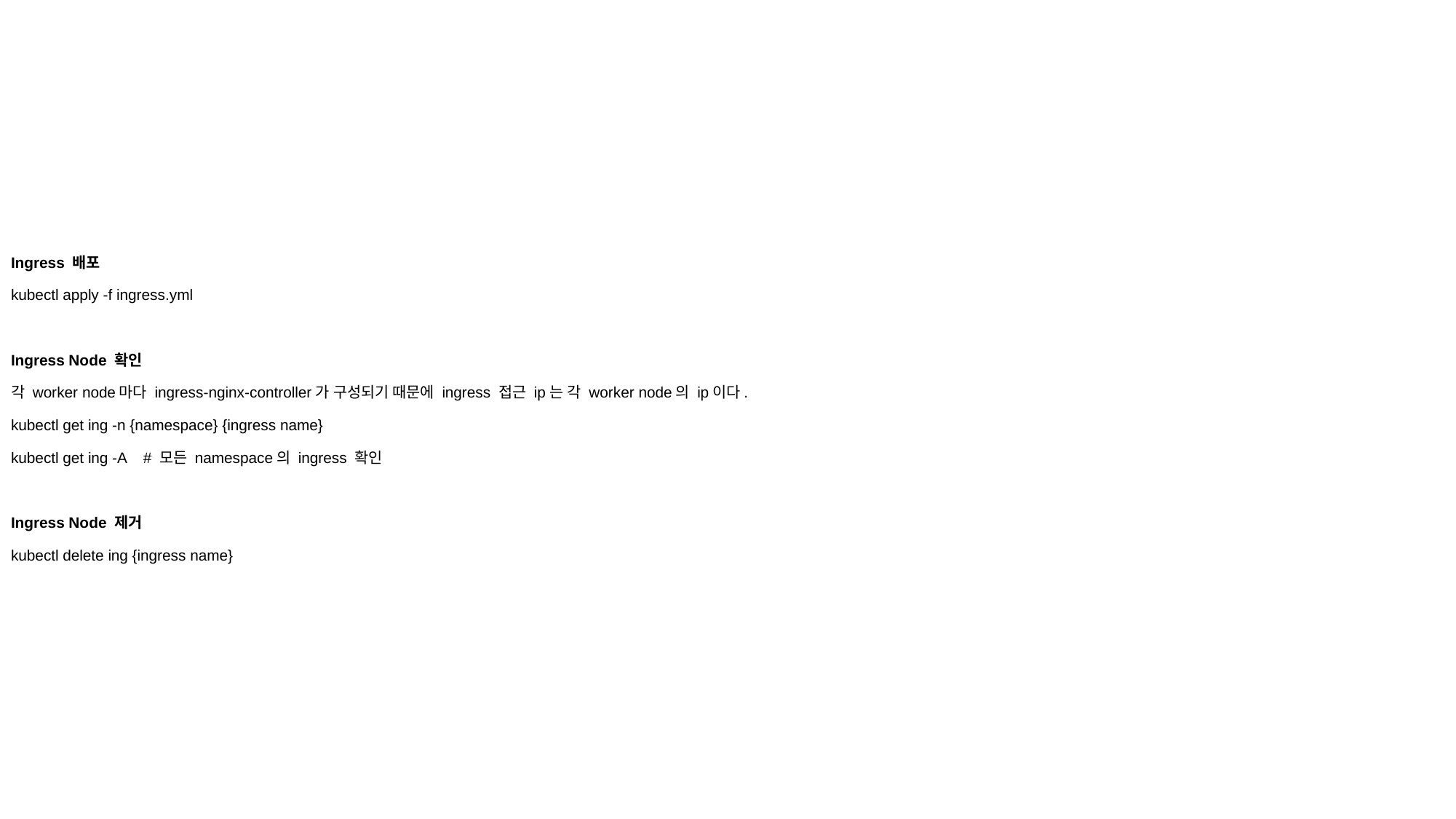

# Ingress 배포 kubectl apply -f ingress.yml Ingress Node 확인 각 worker node마다 ingress-nginx-controller가 구성되기 때문에 ingress 접근 ip는 각 worker node의 ip이다. kubectl get ing -n {namespace} {ingress name} kubectl get ing -A    # 모든 namespace의 ingress 확인 Ingress Node 제거 kubectl delete ing {ingress name}